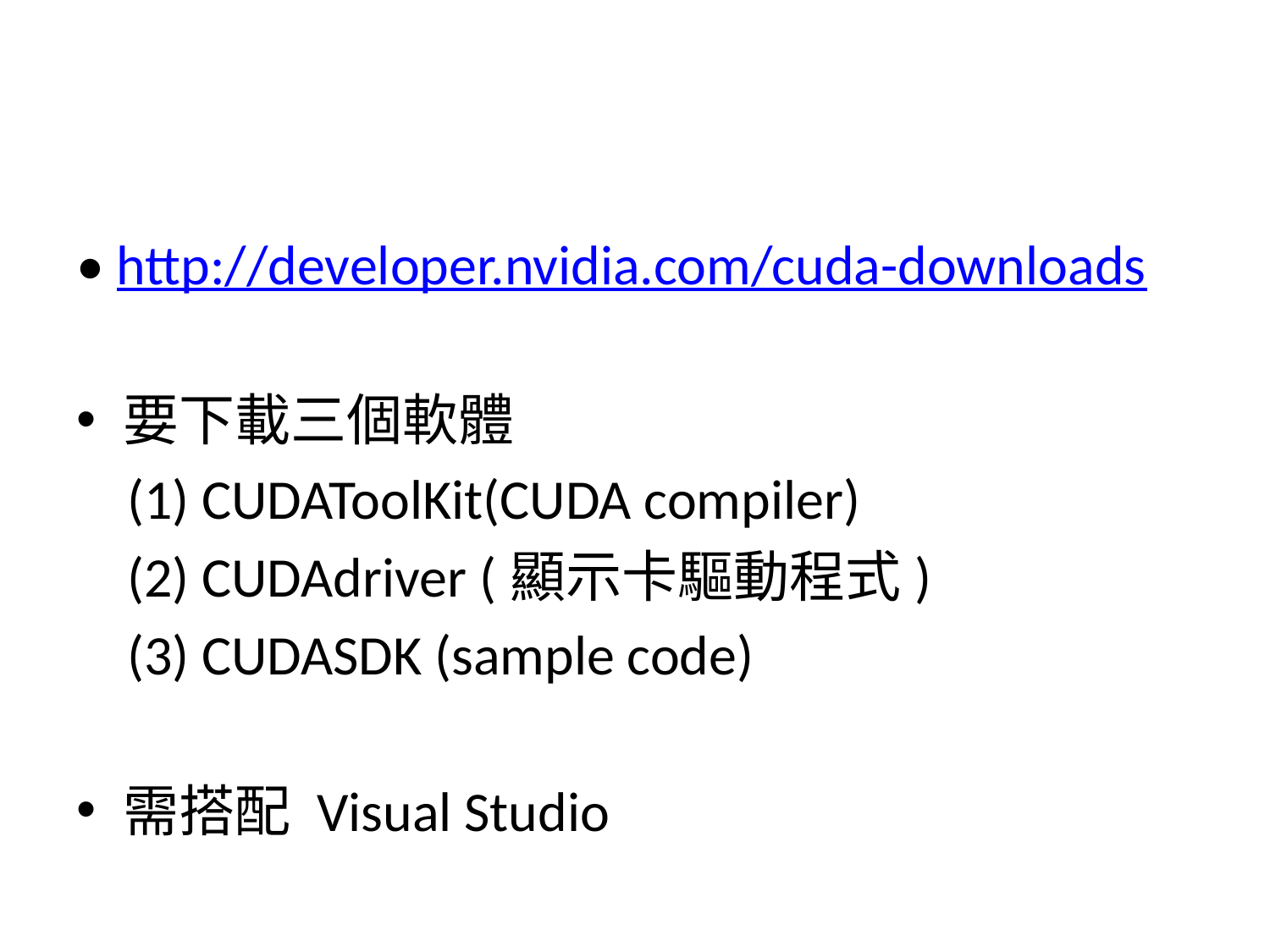

#
• http://developer.nvidia.com/cuda-downloads

要下載三個軟體
    (1) CUDAToolKit(CUDA compiler)
    (2) CUDAdriver (顯示卡驅動程式)
    (3) CUDASDK (sample code)

需搭配 Visual Studio